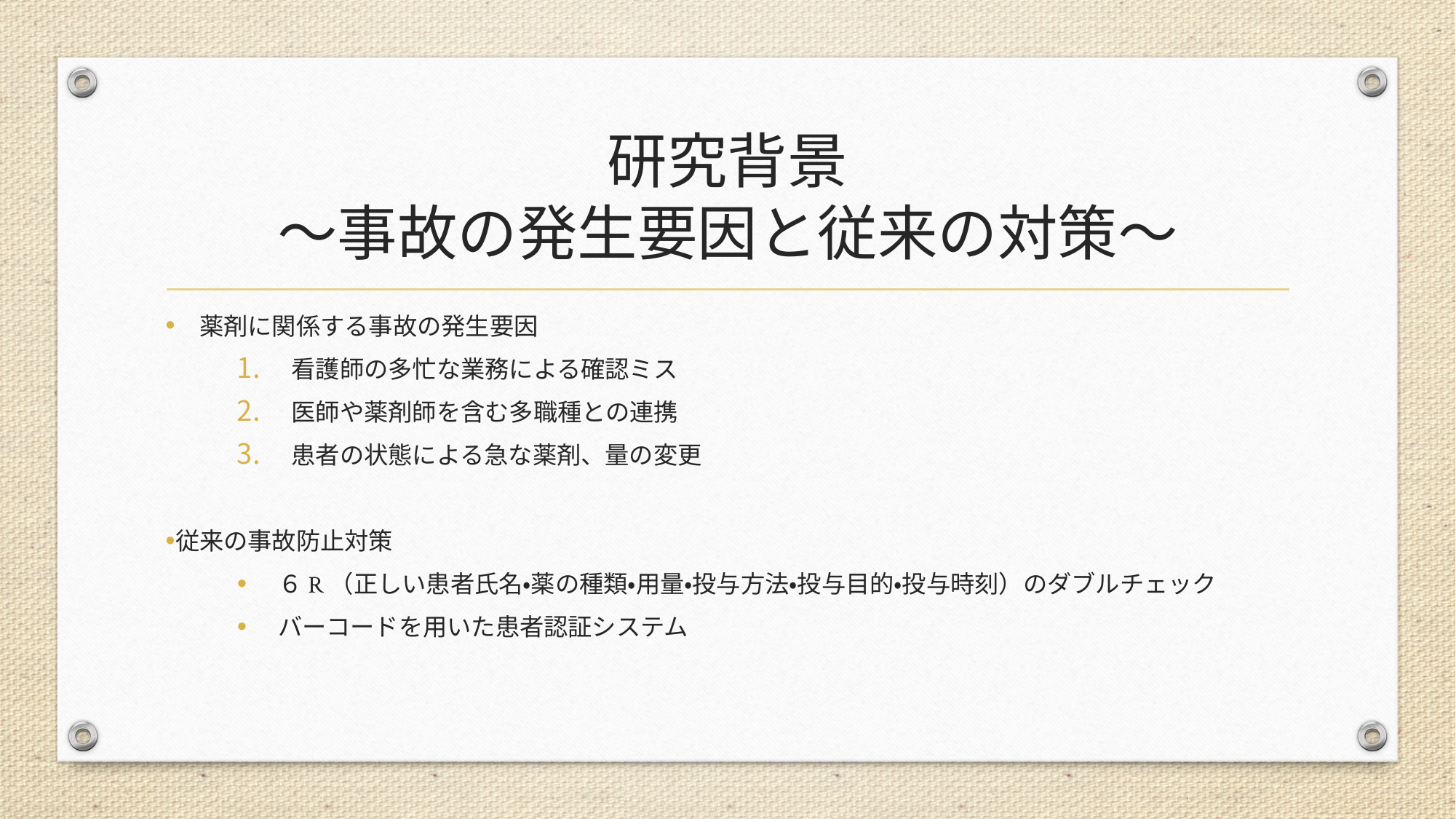

# 研究背景 ～事故の発生要因と従来の対策～
薬剤に関係する事故の発生要因
看護師の多忙な業務による確認ミス
医師や薬剤師を含む多職種との連携
患者の状態による急な薬剤、量の変更

従来の事故防止対策
６R（正しい患者氏名・薬の種類・用量・投与方法・投与目的・投与時刻）のダブルチェック
バーコードを用いた患者認証システム